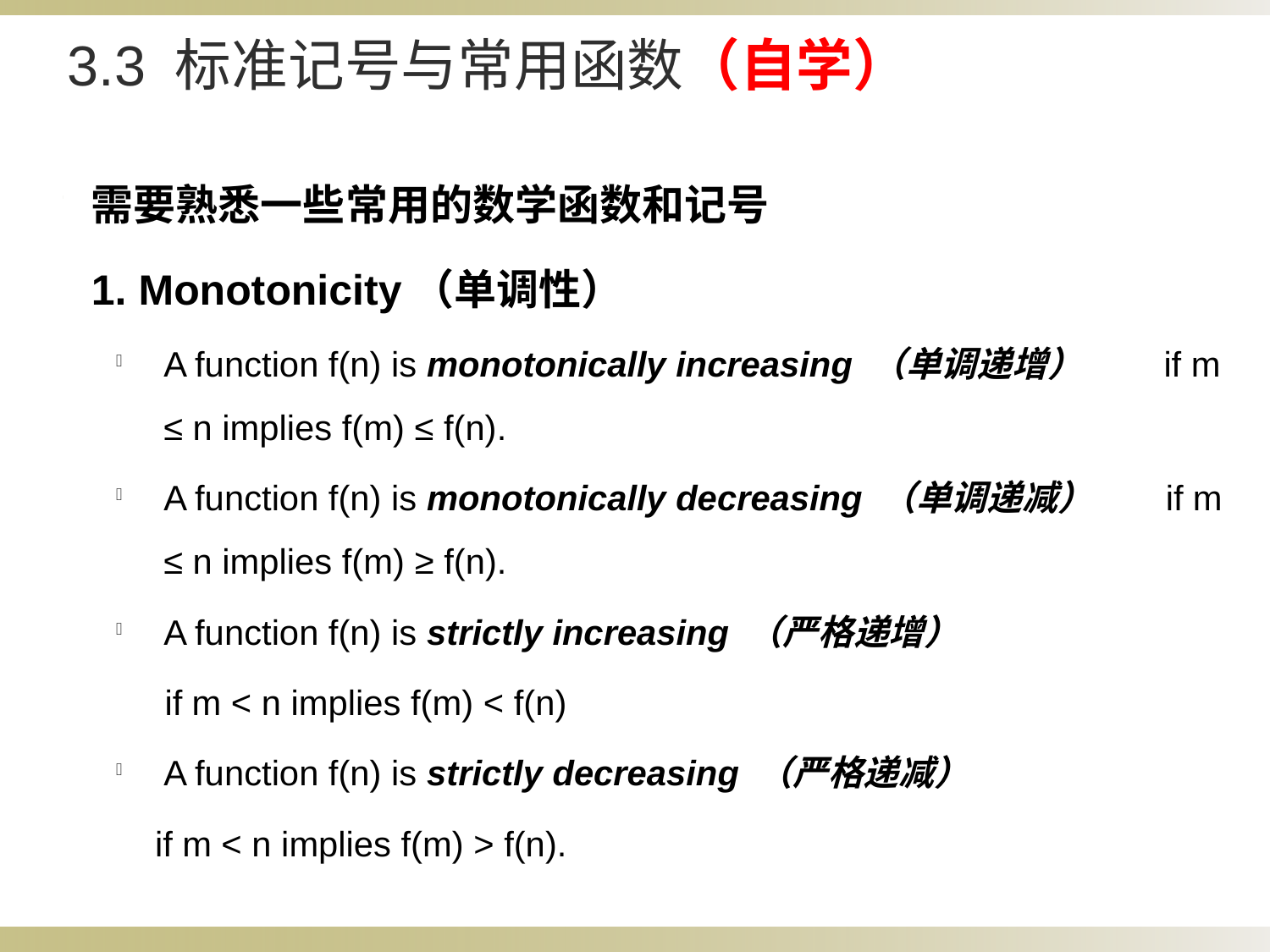

# 3.3 标准记号与常用函数（自学）
需要熟悉一些常用的数学函数和记号
1. Monotonicity（单调性）
A function f(n) is monotonically increasing （单调递增）         if m ≤ n implies f(m) ≤ f(n).
A function f(n) is monotonically decreasing （单调递减）        if m ≤ n implies f(m) ≥ f(n).
A function f(n) is strictly increasing （严格递增）
     if m < n implies f(m) < f(n)
A function f(n) is strictly decreasing （严格递减）
    if m < n implies f(m) > f(n).